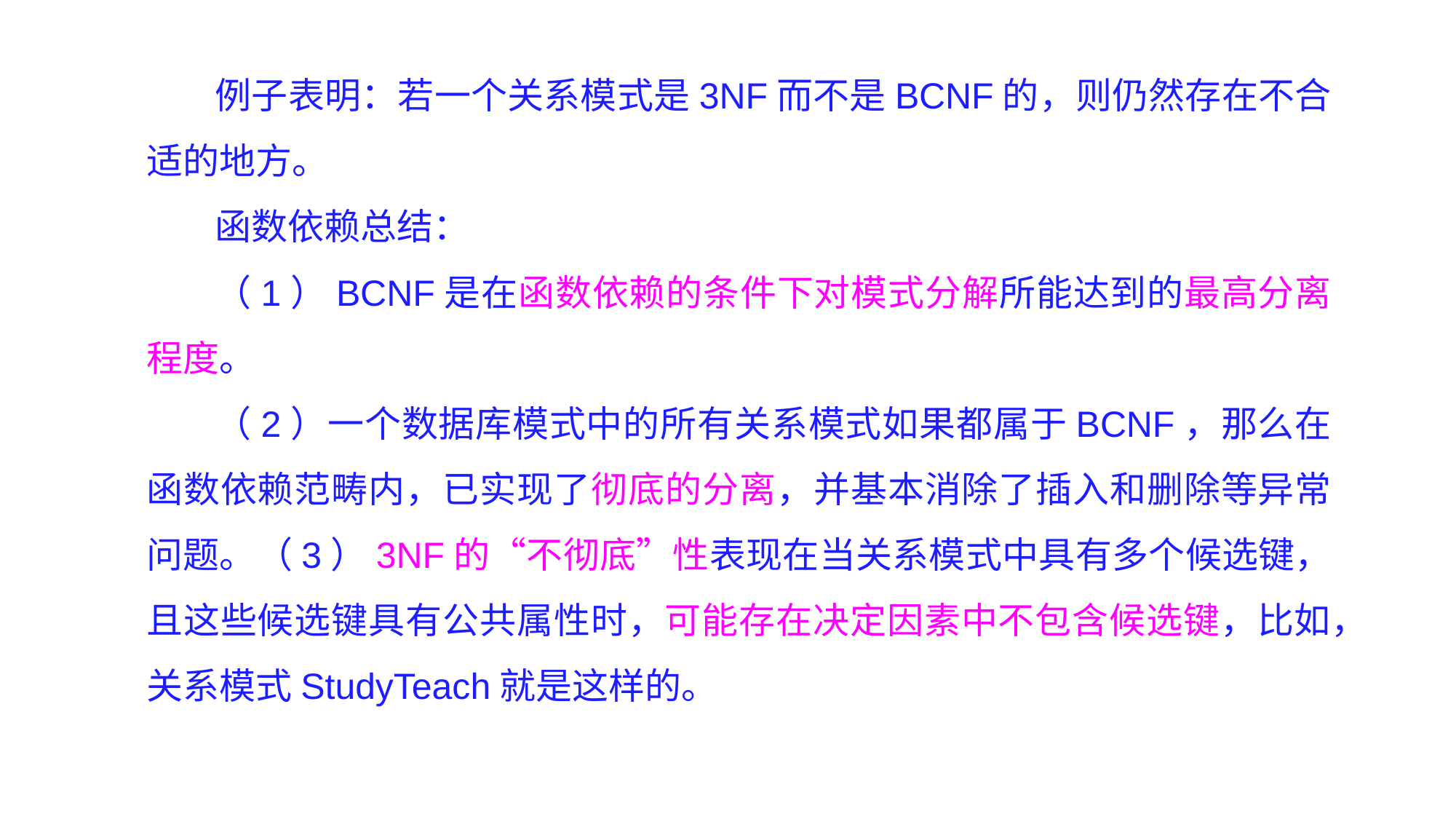

例子表明：若一个关系模式是3NF而不是BCNF的，则仍然存在不合适的地方。
函数依赖总结：
（1）BCNF是在函数依赖的条件下对模式分解所能达到的最高分离程度。
（2）一个数据库模式中的所有关系模式如果都属于BCNF，那么在函数依赖范畴内，已实现了彻底的分离，并基本消除了插入和删除等异常问题。（3）3NF的“不彻底”性表现在当关系模式中具有多个候选键，且这些候选键具有公共属性时，可能存在决定因素中不包含候选键，比如，关系模式StudyTeach就是这样的。